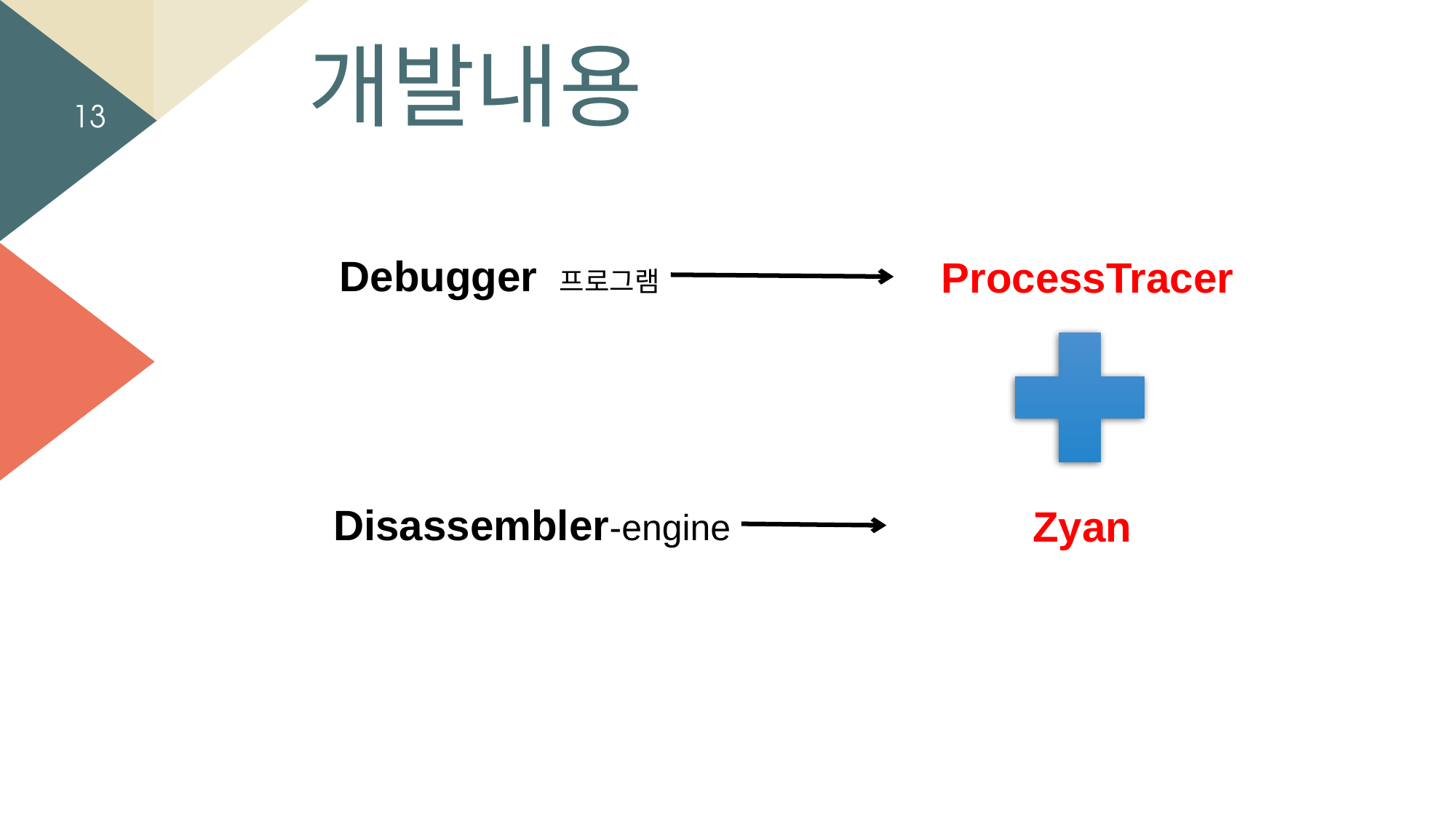

개발내용
13
Debugger 프로그램
ProcessTracer

Disassembler-engine
Zyan